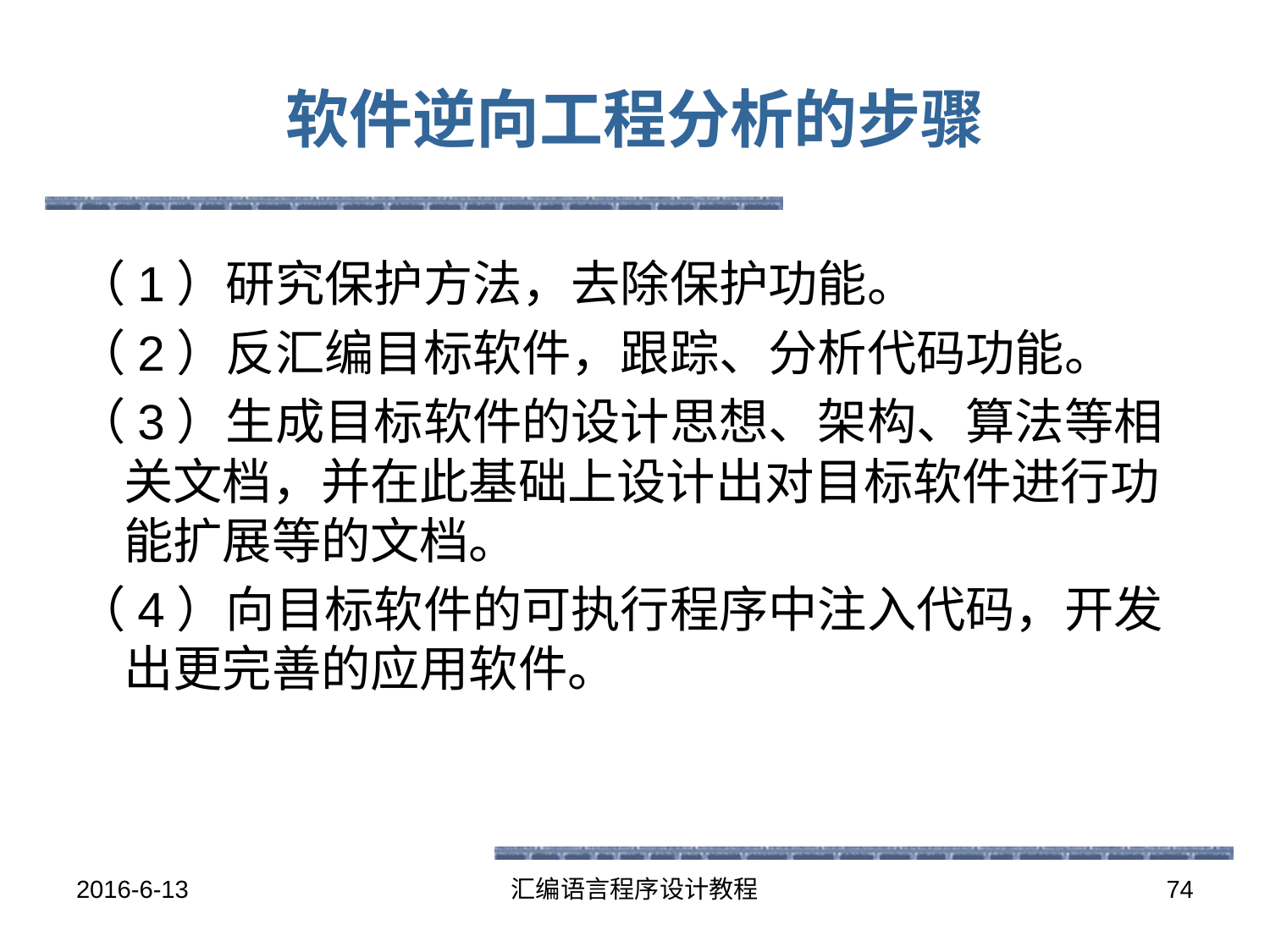

# 软件逆向工程分析的步骤
（1）研究保护方法，去除保护功能。
（2）反汇编目标软件，跟踪、分析代码功能。
（3）生成目标软件的设计思想、架构、算法等相关文档，并在此基础上设计出对目标软件进行功能扩展等的文档。
（4）向目标软件的可执行程序中注入代码，开发出更完善的应用软件。

2016-6-13
汇编语言程序设计教程
74